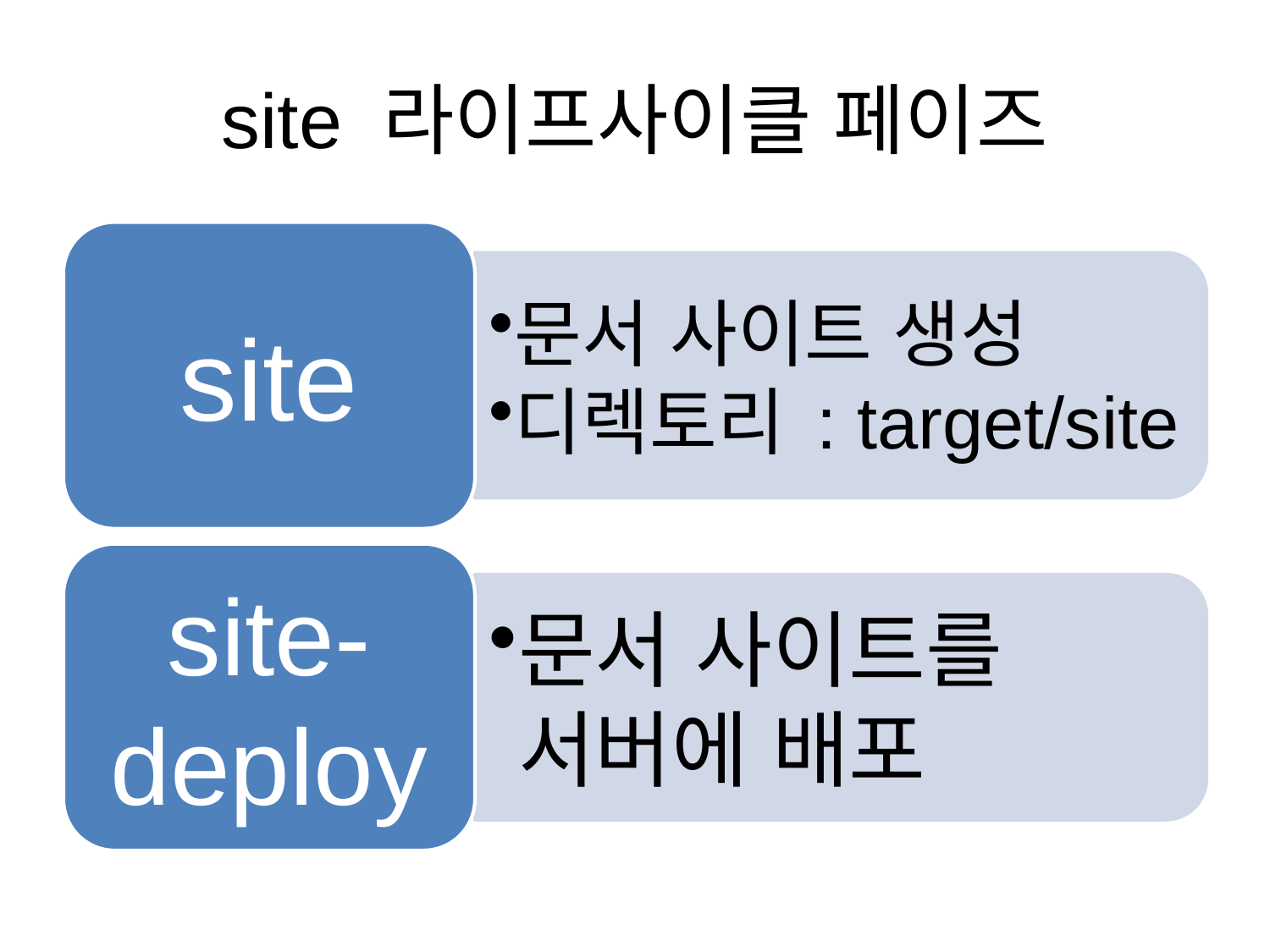

# site 라이프사이클 페이즈
site
문서 사이트 생성
문서 사이트를 서버에 배포
디렉토리 : target/site